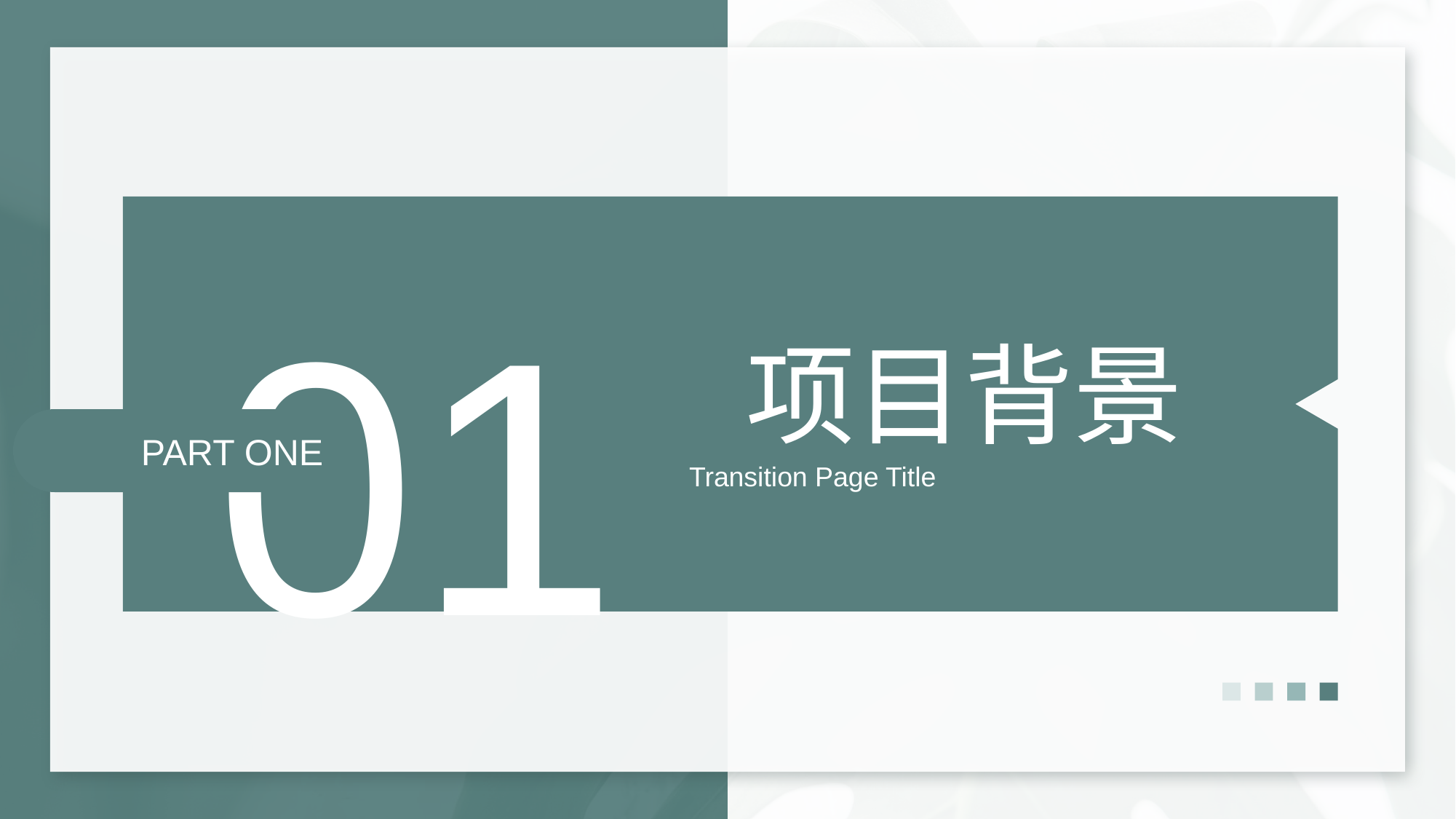

01
项目背景
Transition Page Title

PART ONE